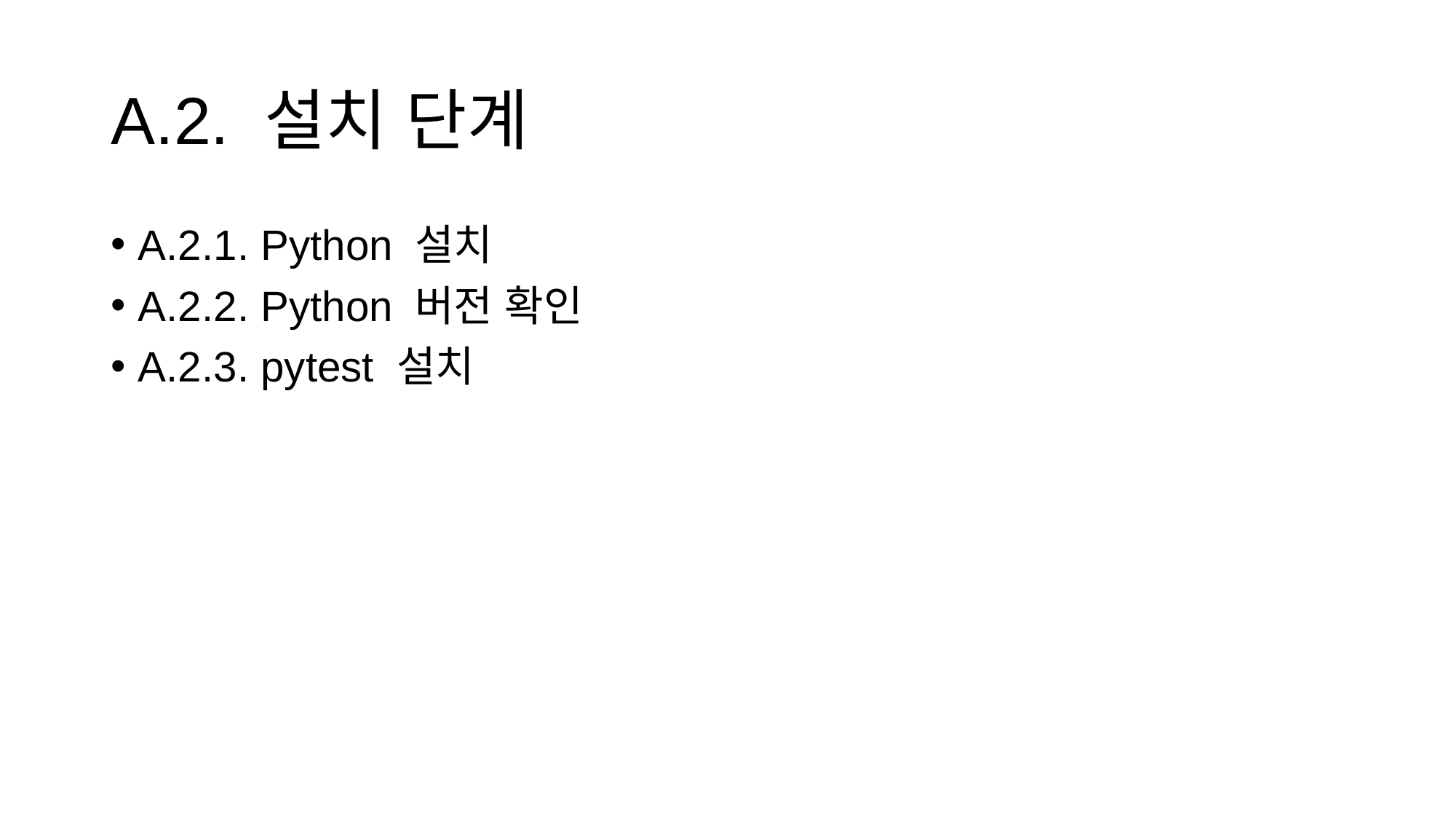

# A.2. 설치 단계
A.2.1. Python 설치
A.2.2. Python 버전 확인
A.2.3. pytest 설치